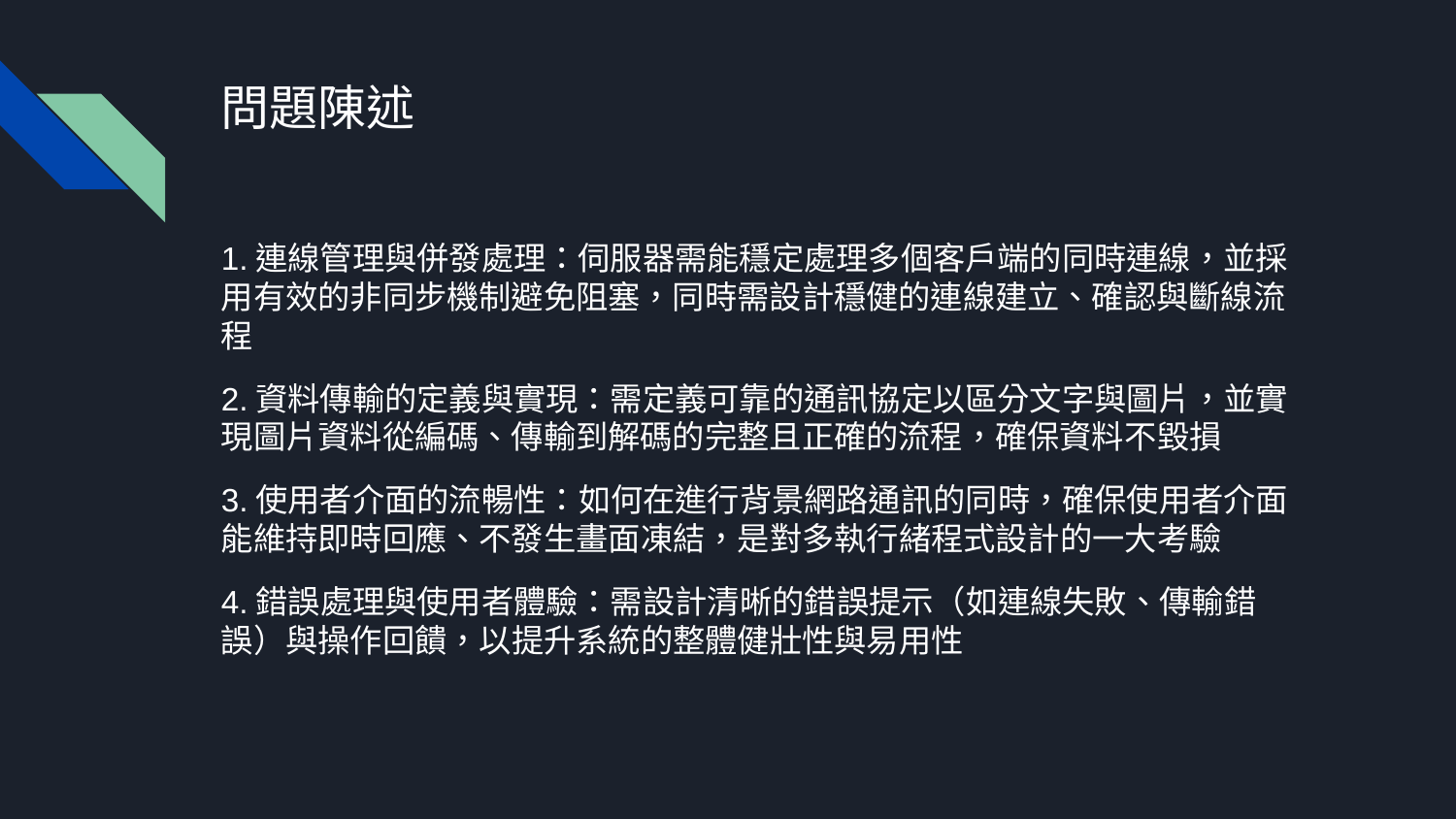

# 問題陳述

1.連線管理與併發處理：伺服器需能穩定處理多個客戶端的同時連線，並採用有效的非同步機制避免阻塞，同時需設計穩健的連線建立、確認與斷線流程
2.資料傳輸的定義與實現：需定義可靠的通訊協定以區分文字與圖片，並實現圖片資料從編碼、傳輸到解碼的完整且正確的流程，確保資料不毀損
3.使用者介面的流暢性：如何在進行背景網路通訊的同時，確保使用者介面能維持即時回應、不發生畫面凍結，是對多執行緒程式設計的一大考驗
4.錯誤處理與使用者體驗：需設計清晰的錯誤提示（如連線失敗、傳輸錯誤）與操作回饋，以提升系統的整體健壯性與易用性